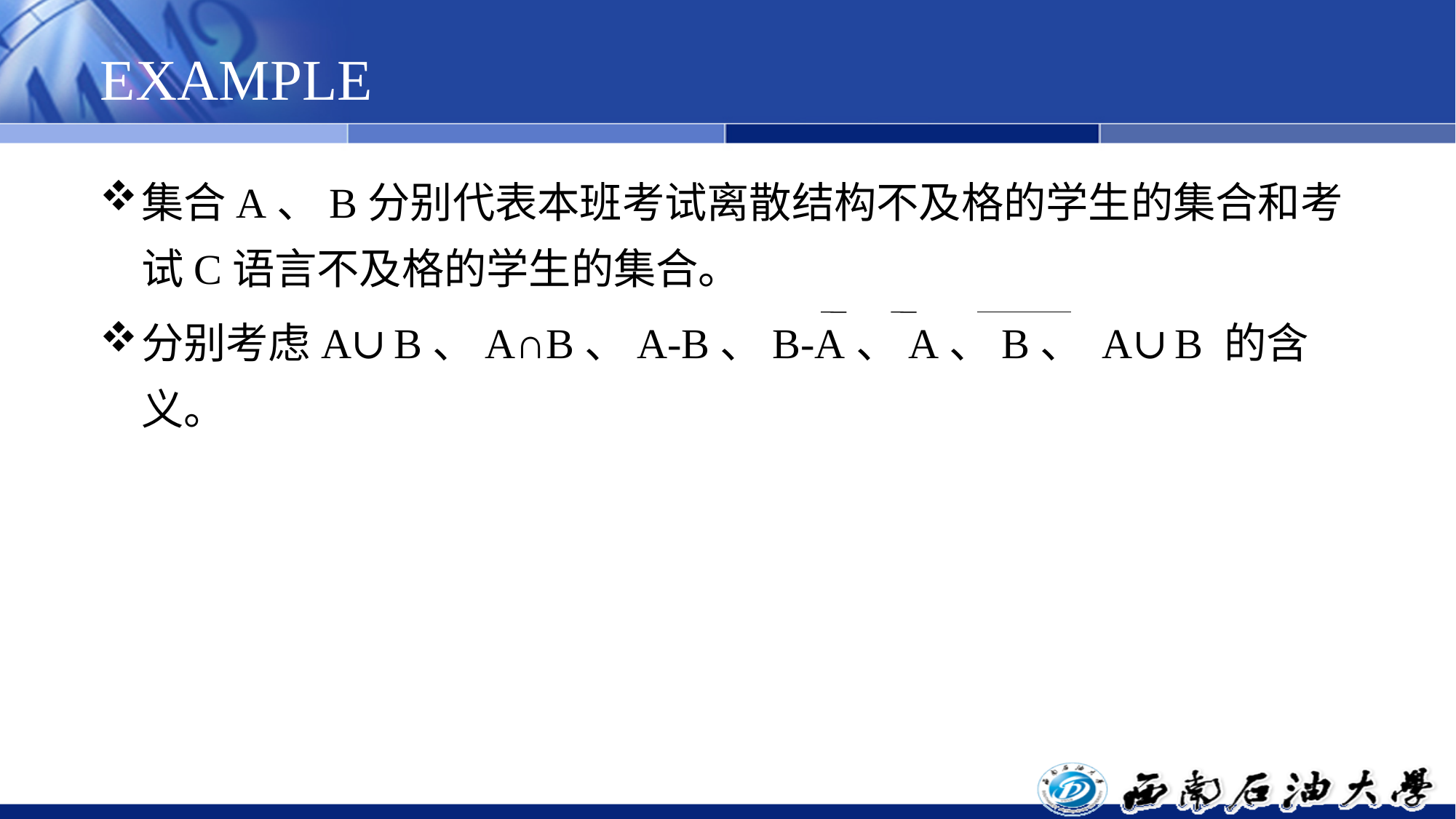

# EXAMPLE
集合A、B分别代表本班考试离散结构不及格的学生的集合和考试C语言不及格的学生的集合。
分别考虑A∪B、A∩B、A-B、B-A、A、B、 A∪B 的含义。